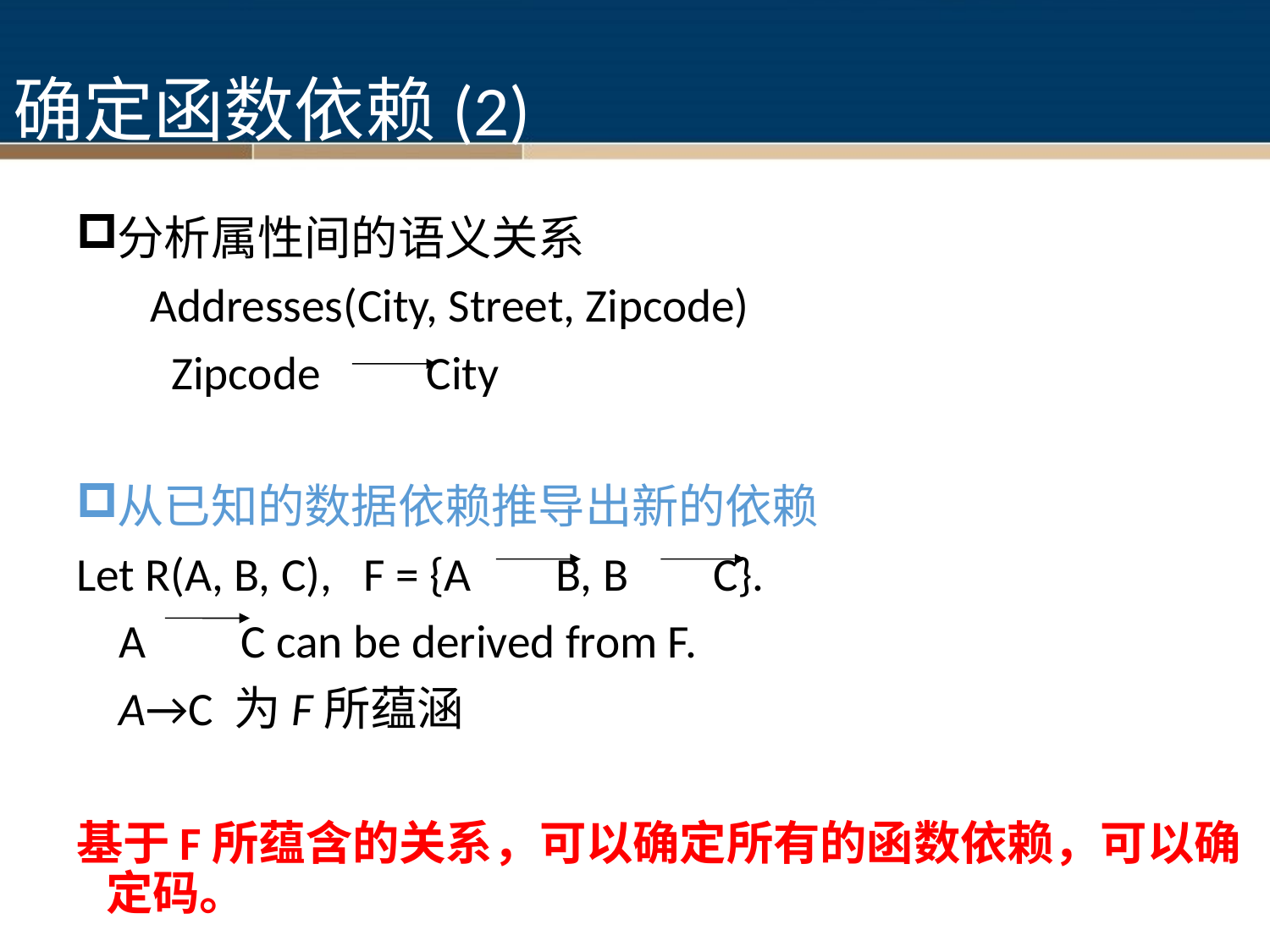

# 确定函数依赖(2)
分析属性间的语义关系
       Addresses(City, Street, Zipcode)
         Zipcode          City

从已知的数据依赖推导出新的依赖
Let R(A, B, C),   F = {A        B, B        C}.
    A         C can be derived from F.
    A→C 为F所蕴涵

基于F所蕴含的关系，可以确定所有的函数依赖，可以确定码。